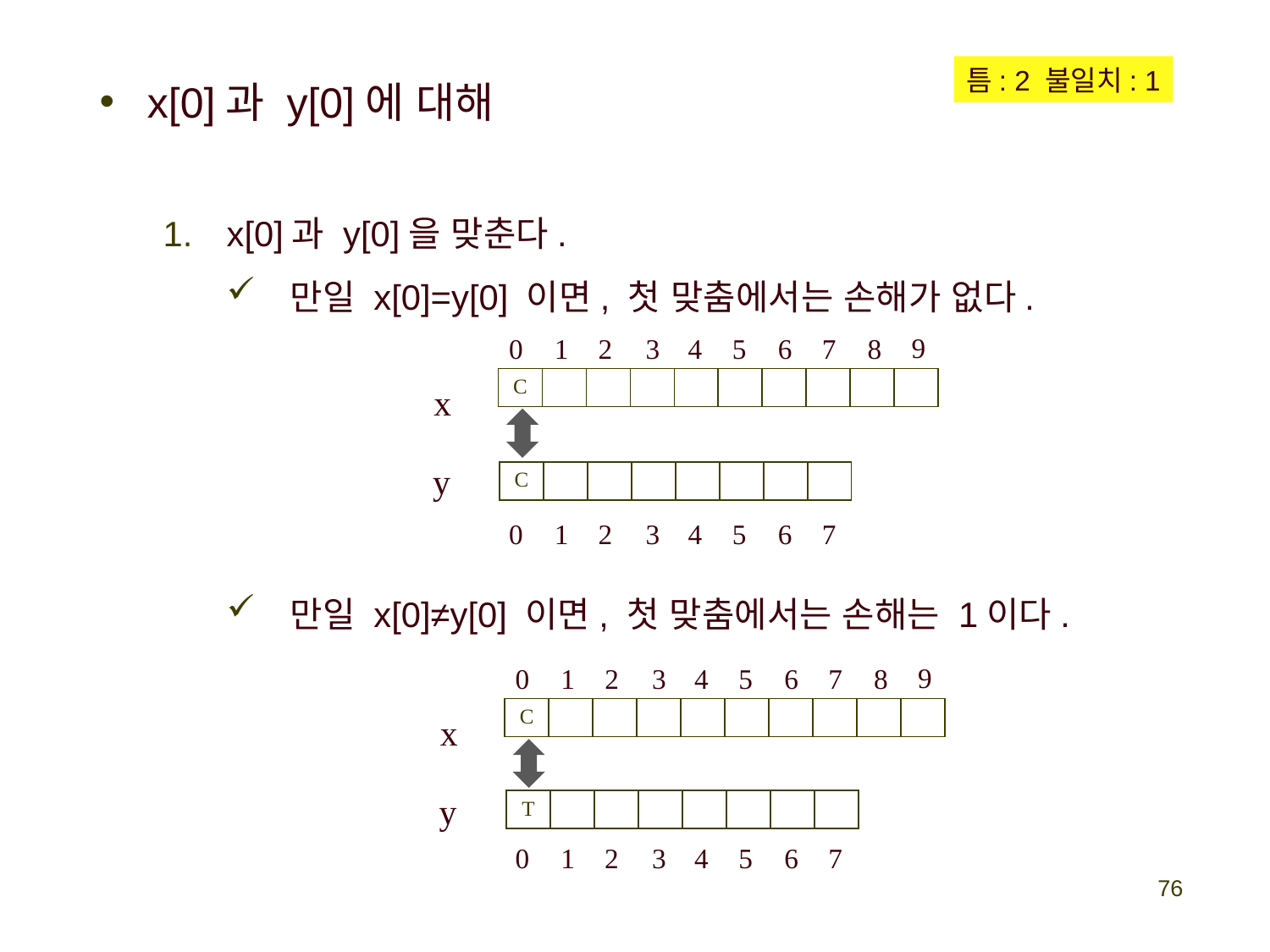

x[0]과 y[0]에 대해

x[0]과 y[0]을 맞춘다.
만일 x[0]=y[0] 이면, 첫 맞춤에서는 손해가 없다.

만일 x[0]≠y[0] 이면, 첫 맞춤에서는 손해는 1이다.
틈: 2 불일치: 1
9
0
1
2
3
4
5
6
7
8
x
| C |  |  |  |  |  |  |  |  |  |
| --- | --- | --- | --- | --- | --- | --- | --- | --- | --- |

y
| C |  |  |  |  |  |  |  |
| --- | --- | --- | --- | --- | --- | --- | --- |
0
1
2
3
4
5
6
7
9
0
1
2
3
4
5
6
7
8
x
| C |  |  |  |  |  |  |  |  |  |
| --- | --- | --- | --- | --- | --- | --- | --- | --- | --- |

y
| T |  |  |  |  |  |  |  |
| --- | --- | --- | --- | --- | --- | --- | --- |
0
1
2
3
4
5
6
7
76